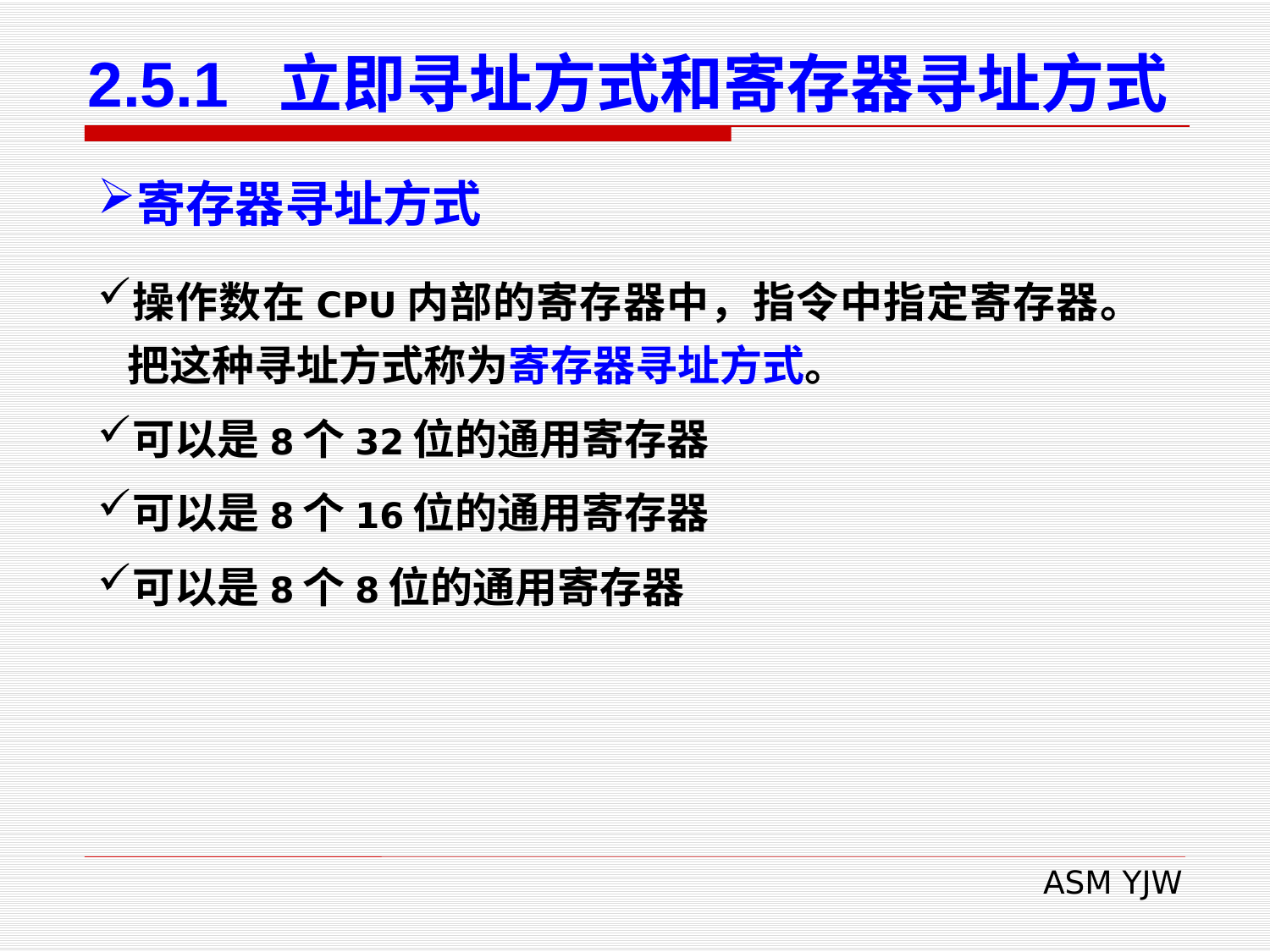

# 2.5.1  立即寻址方式和寄存器寻址方式
寄存器寻址方式
操作数在CPU内部的寄存器中，指令中指定寄存器。把这种寻址方式称为寄存器寻址方式。
可以是8个32位的通用寄存器
可以是8个16位的通用寄存器
可以是8个8位的通用寄存器